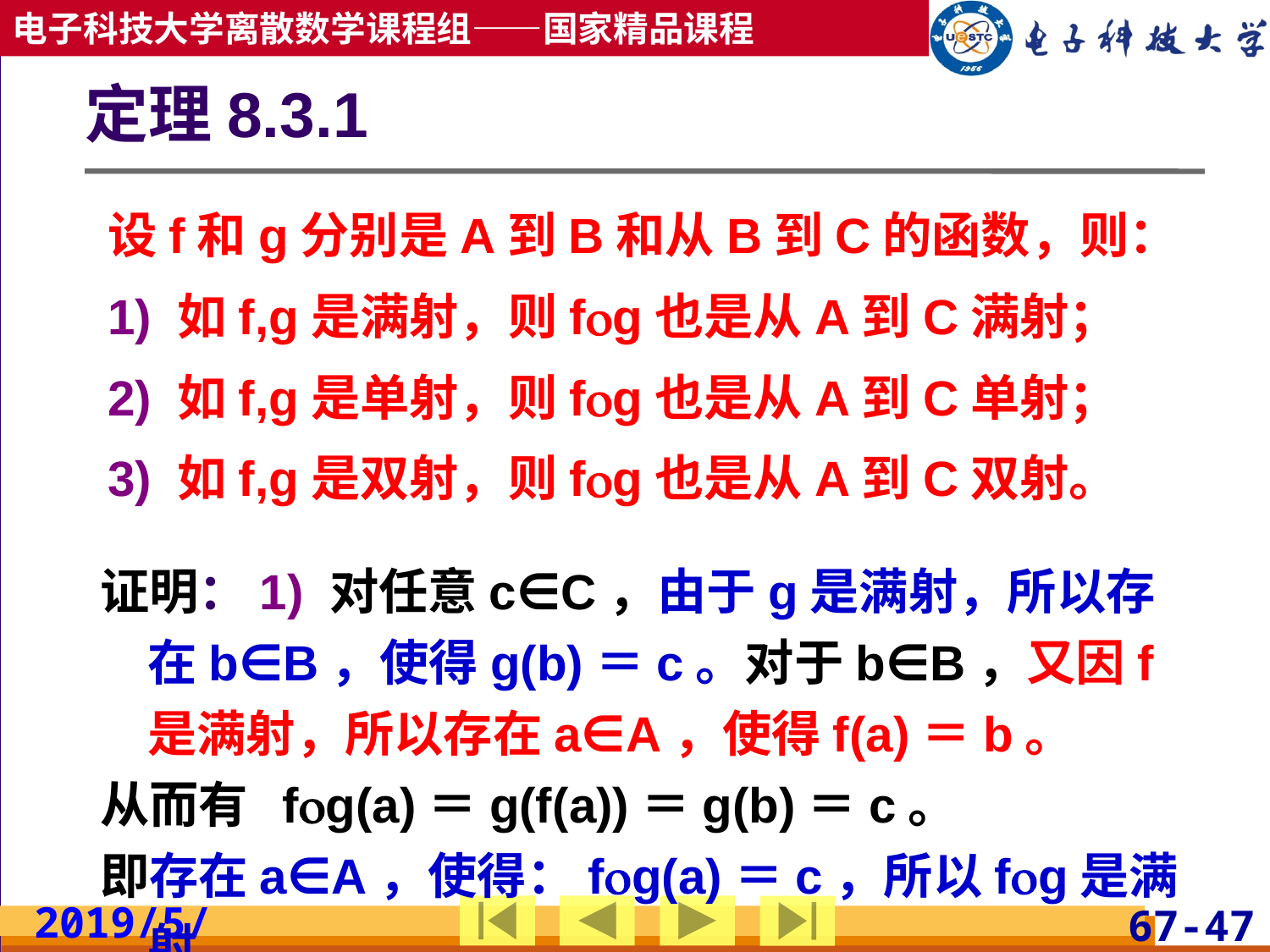

# 定理8.3.1
设f和g分别是A到B和从B到C的函数，则：
1) 如f,g是满射，则fοg也是从A到C满射；
2) 如f,g是单射，则fοg也是从A到C单射；
3) 如f,g是双射，则fοg也是从A到C双射。
证明：1) 对任意c∈C，由于g是满射，所以存在b∈B，使得g(b)＝c。对于b∈B，又因f是满射，所以存在a∈A，使得f(a)＝b。
从而有  fοg(a)＝g(f(a))＝g(b)＝c。
即存在a∈A，使得：fοg(a)＝c，所以fοg是满射。
2019/5/8